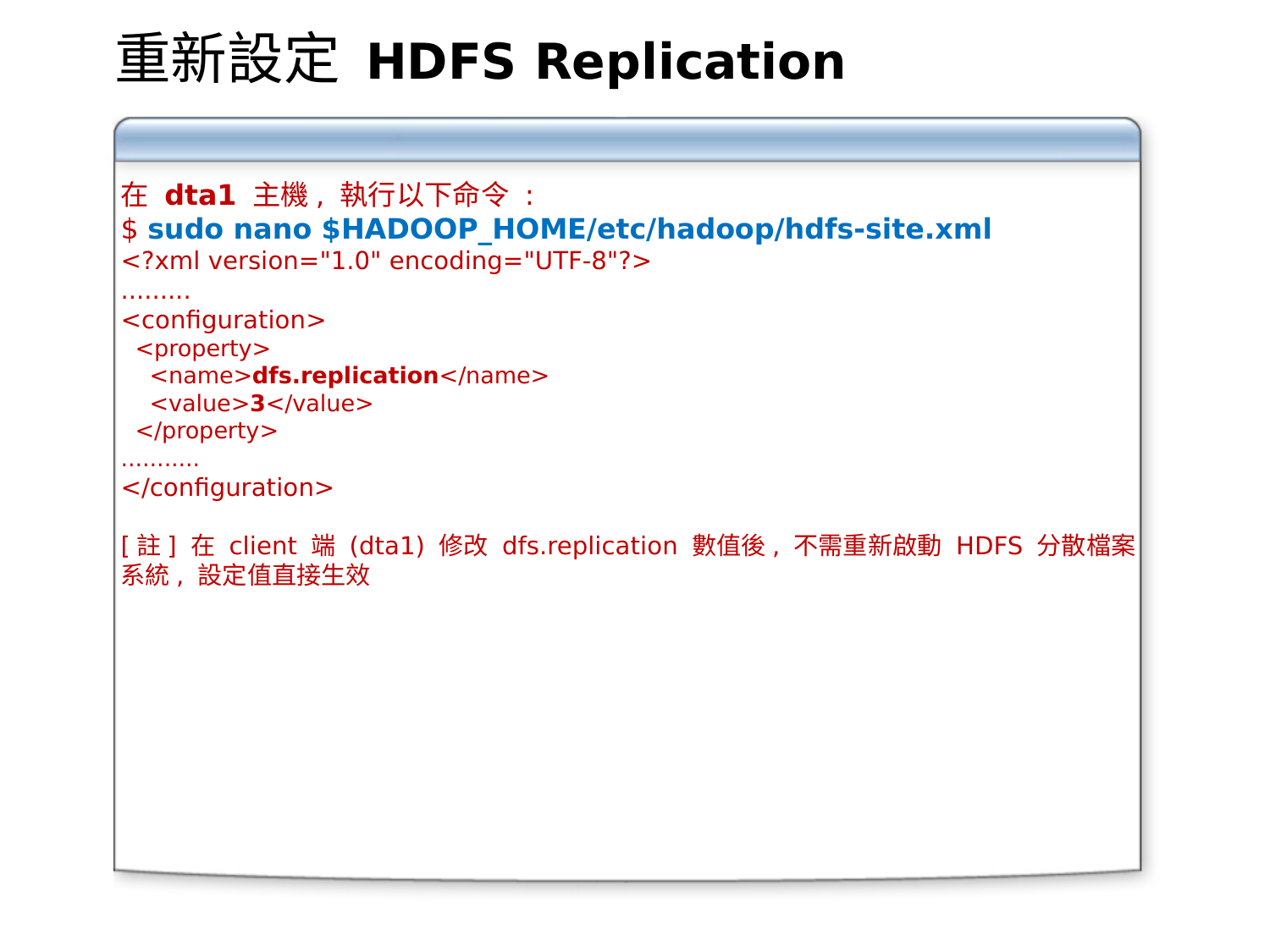

重新設定 HDFS Replication
在 dta1 主機, 執行以下命令 :
$ sudo nano $HADOOP_HOME/etc/hadoop/hdfs-site.xml
<?xml version="1.0" encoding="UTF-8"?>
.........
<configuration>
  <property>
    <name>dfs.replication</name>
    <value>3</value>
  </property>
...........
</configuration>

[註] 在 client 端 (dta1) 修改 dfs.replication 數值後, 不需重新啟動 HDFS 分散檔案系統, 設定值直接生效